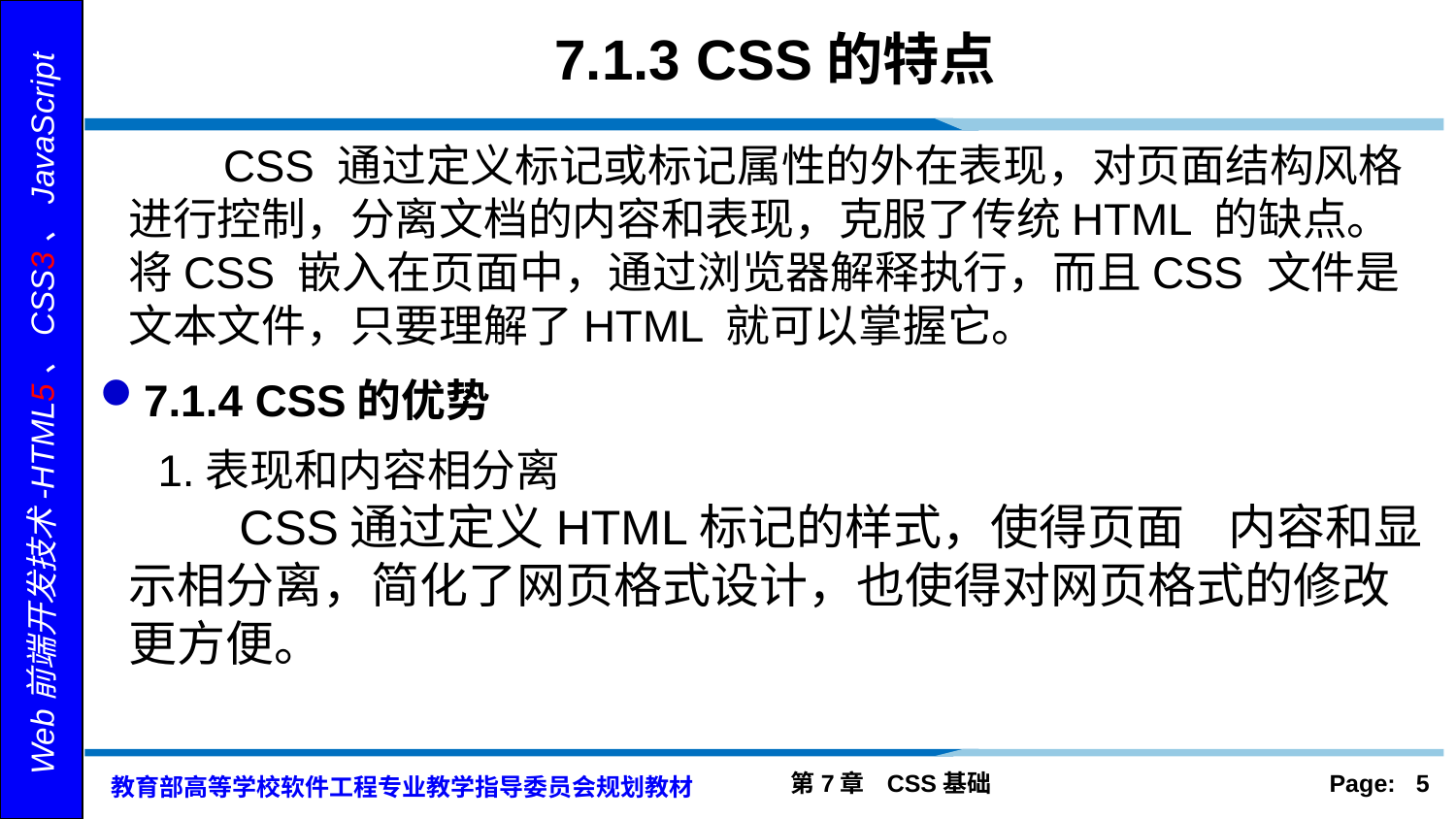

# 7.1.3 CSS的特点
          CSS 通过定义标记或标记属性的外在表现，对页面结构风格进行控制，分离文档的内容和表现，克服了传统HTML 的缺点。将CSS 嵌入在页面中，通过浏览器解释执行，而且CSS 文件是文本文件，只要理解了HTML 就可以掌握它。
7.1.4 CSS的优势
1.表现和内容相分离
      CSS通过定义HTML标记的样式，使得页面    内容和显示相分离，简化了网页格式设计，也使得对网页格式的修改更方便。